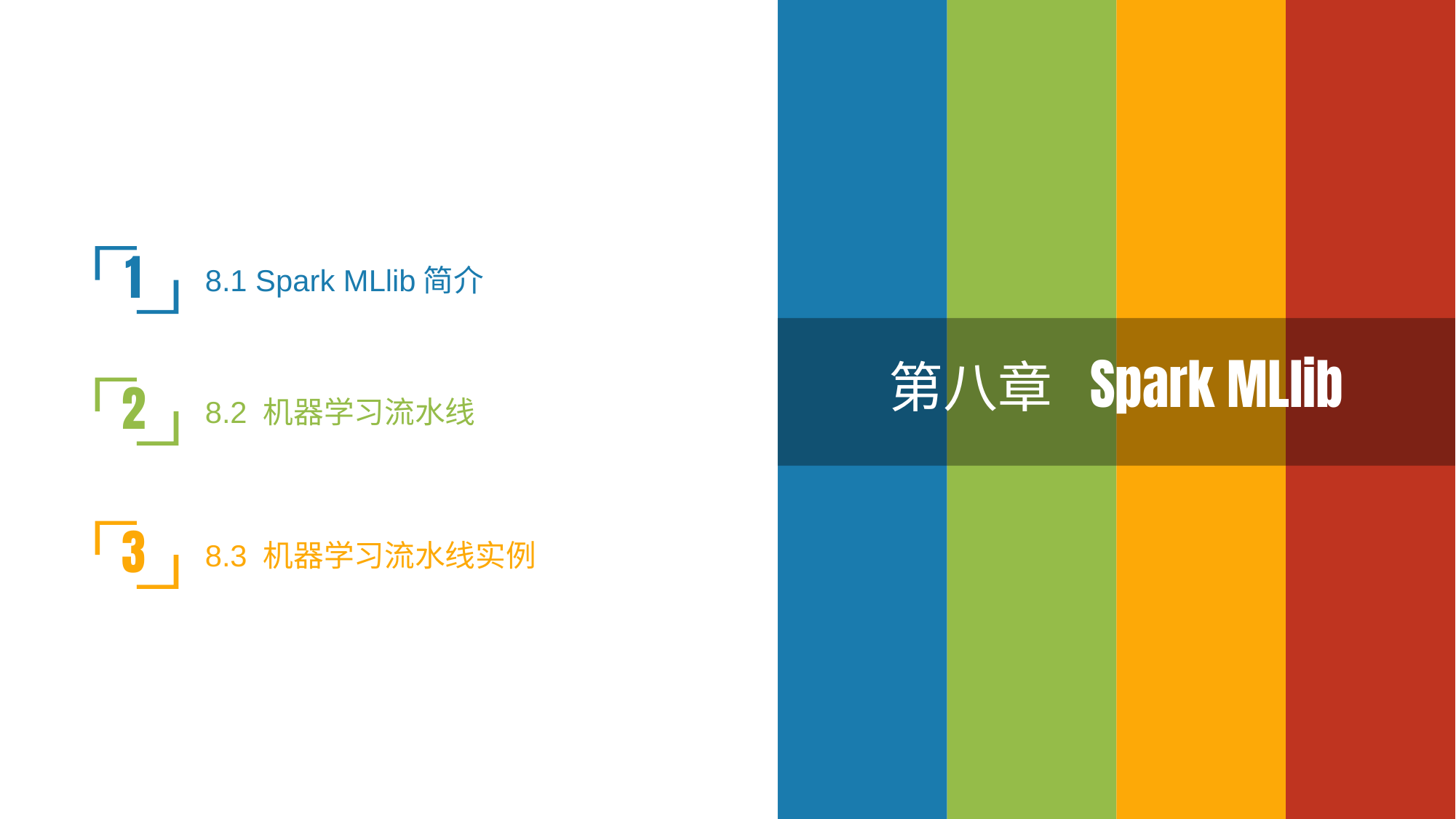

1
8.1 Spark MLlib简介
第八章  Spark MLlib
2
8.2 机器学习流水线
3
8.3 机器学习流水线实例